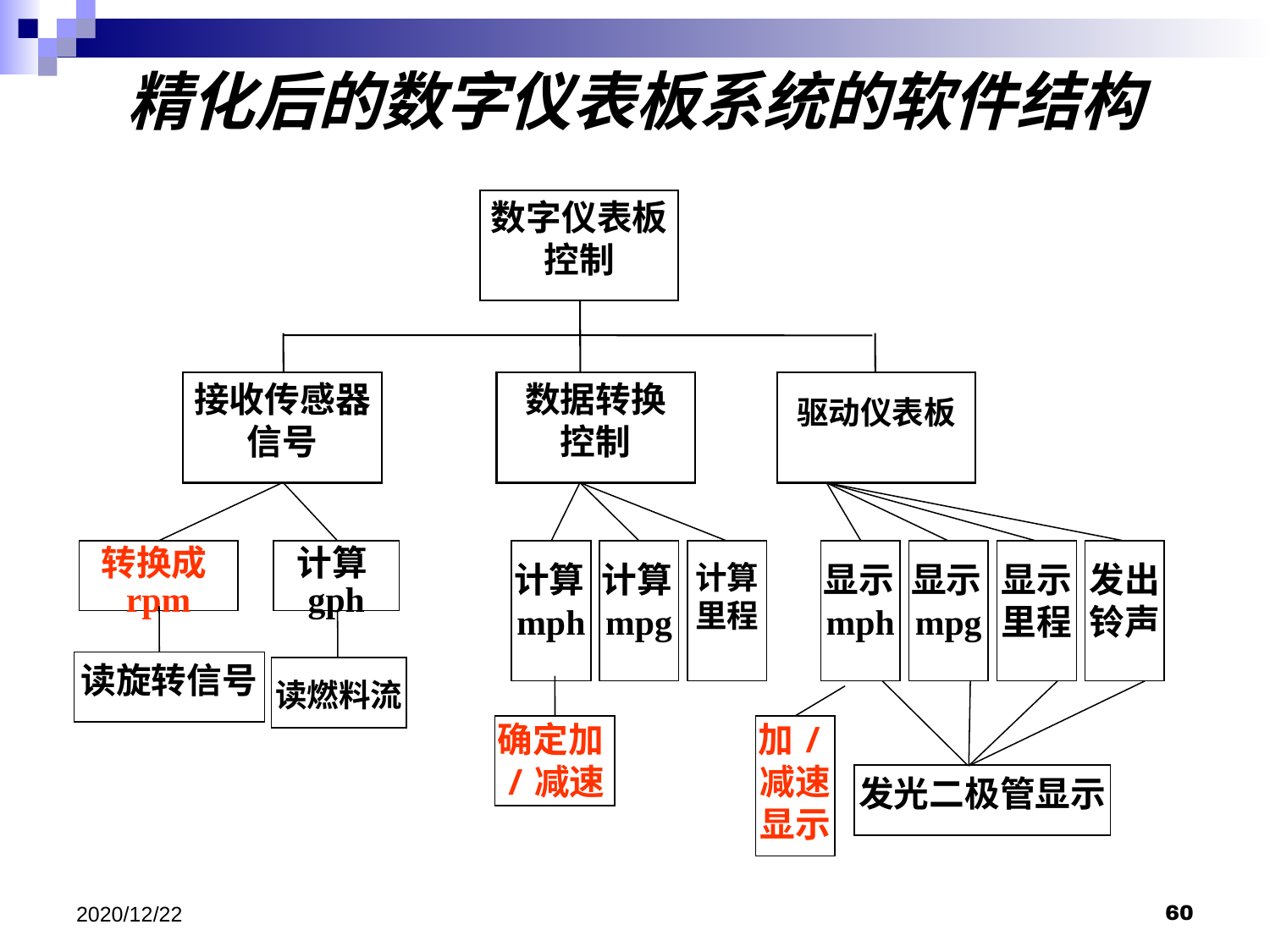

# 精化后的数字仪表板系统的软件结构
数字仪表板
控制

接收传感器
信号
数据转换
控制
驱动仪表板

转换成rpm
计算gph
计算mph
计算mpg
计算里程
显示mph
显示mpg
显示里程
发出铃声

读旋转信号
读燃料流

确定加/减速
加/减速
显示
发光二极管显示
2020/12/22
60